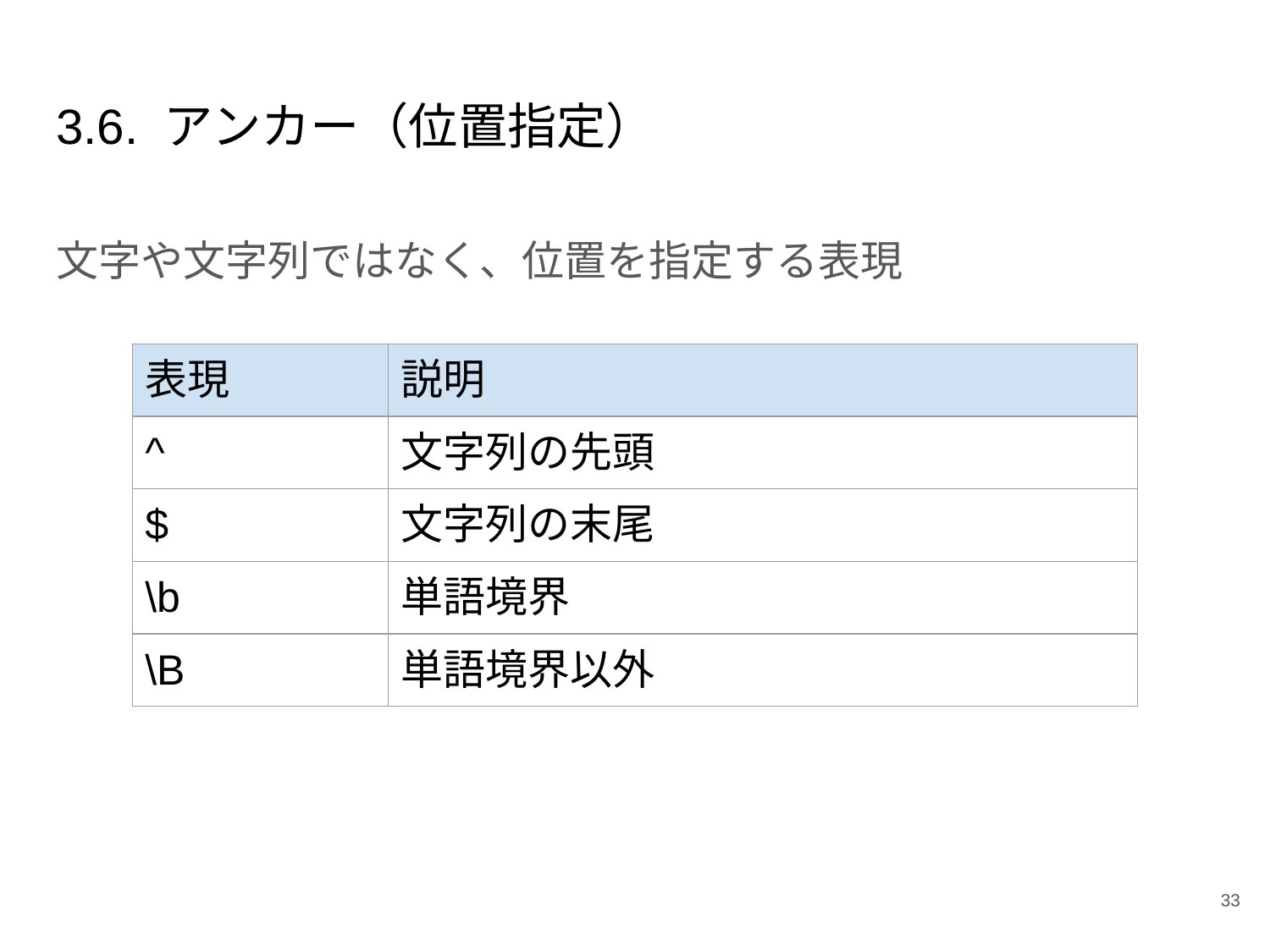

# 3.6. アンカー（位置指定）
文字や文字列ではなく、位置を指定する表現

| 表現 | 説明 |
| --- | --- |
| ^ | 文字列の先頭 |
| $ | 文字列の末尾 |
| \b | 単語境界 |
| \B | 単語境界以外 |
33